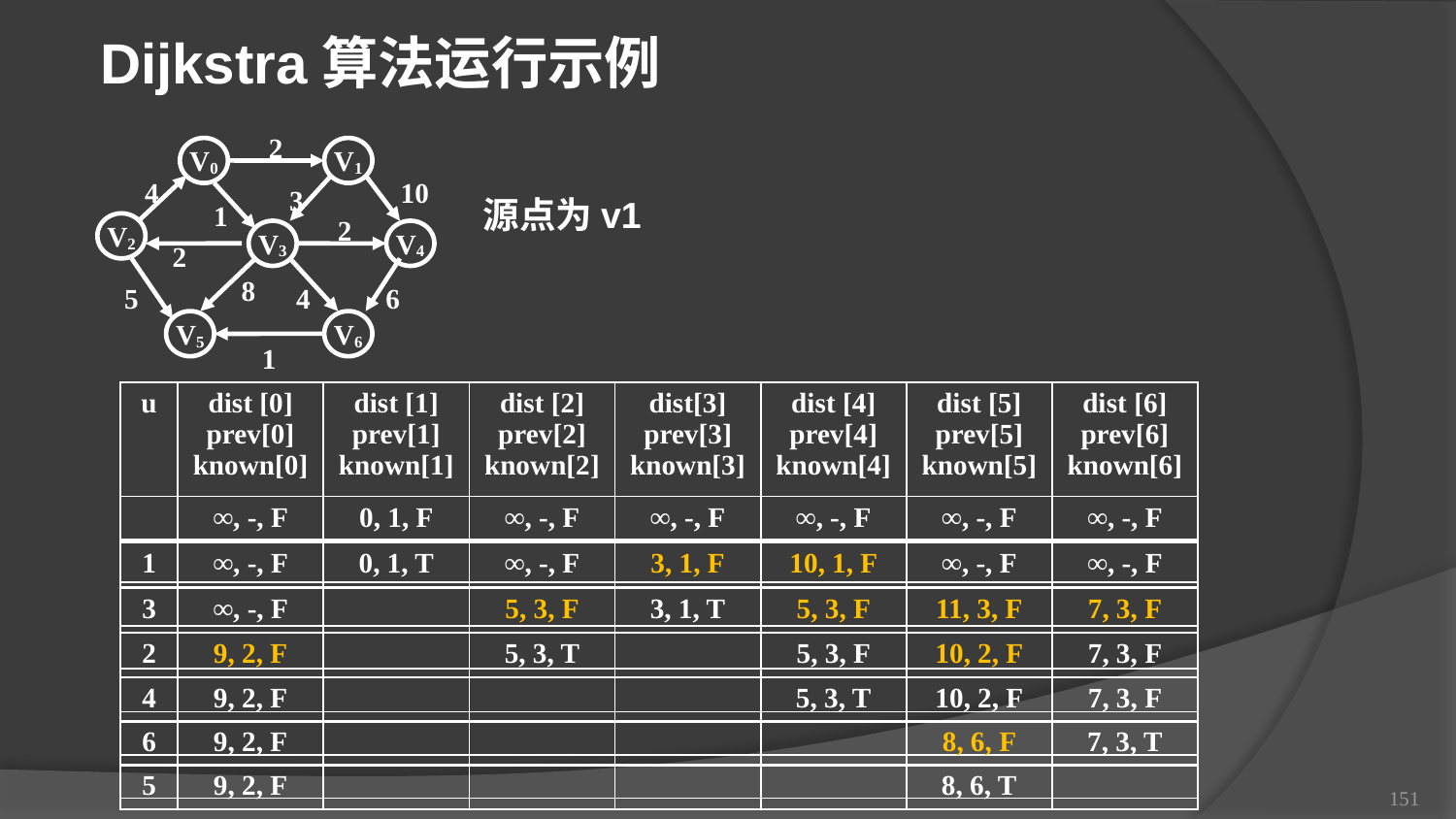

Dijkstra算法运行示例
2
V0
V1

4
10

3

1
2
V2
V3
V4
2

8
5
4
6
V5
V6

1
# 源点为v1
| u | dist [0] prev[0] known[0] | dist [1] prev[1] known[1] | dist [2] prev[2] known[2] | dist[3] prev[3] known[3] | dist [4] prev[4] known[4] | dist [5] prev[5] known[5] | dist [6] prev[6] known[6] |
| --- | --- | --- | --- | --- | --- | --- | --- |
|  |  |  |  |  |  |  |  |
|  |  |  |  |  |  |  |  |
|  |  |  |  |  |  |  |  |
|  |  |  |  |  |  |  |  |
|  |  |  |  |  |  |  |  |
|  |  |  |  |  |  |  |  |
|  |  |  |  |  |  |  |  |
|  | ∞, -, F | 0, 1, F | ∞, -, F | ∞, -, F | ∞, -, F | ∞, -, F | ∞, -, F |
| --- | --- | --- | --- | --- | --- | --- | --- |
| 1 | ∞, -, F | 0, 1, T | ∞, -, F | 3, 1, F | 10, 1, F | ∞, -, F | ∞, -, F |
| --- | --- | --- | --- | --- | --- | --- | --- |
| 3 | ∞, -, F |  | 5, 3, F | 3, 1, T | 5, 3, F | 11, 3, F | 7, 3, F |
| --- | --- | --- | --- | --- | --- | --- | --- |
| 2 | 9, 2, F |  | 5, 3, T |  | 5, 3, F | 10, 2, F | 7, 3, F |
| --- | --- | --- | --- | --- | --- | --- | --- |
| 4 | 9, 2, F |  |  |  | 5, 3, T | 10, 2, F | 7, 3, F |
| --- | --- | --- | --- | --- | --- | --- | --- |
| 6 | 9, 2, F |  |  |  |  | 8, 6, F | 7, 3, T |
| --- | --- | --- | --- | --- | --- | --- | --- |
| 5 | 9, 2, F |  |  |  |  | 8, 6, T |  |
| --- | --- | --- | --- | --- | --- | --- | --- |
151